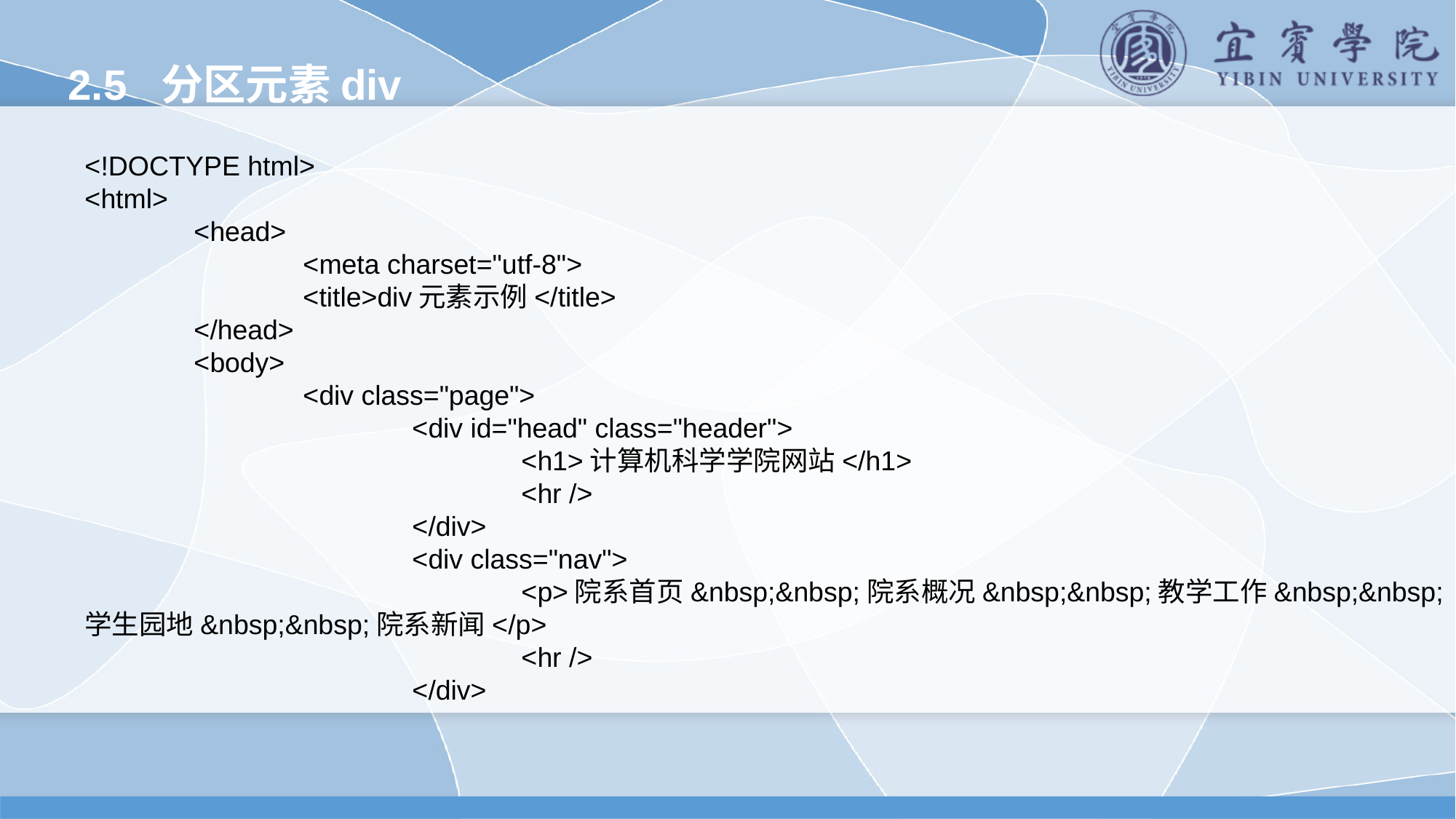

2.5  分区元素div
<!DOCTYPE html>
<html>
	<head>
		<meta charset="utf-8">
		<title>div元素示例</title>
	</head>
	<body>
		<div class="page">
			<div id="head" class="header">
				<h1>计算机科学学院网站</h1>
				<hr />
			</div>
			<div class="nav">
				<p>院系首页&nbsp;&nbsp;院系概况&nbsp;&nbsp;教学工作&nbsp;&nbsp;学生园地&nbsp;&nbsp;院系新闻</p>
				<hr />
			</div>